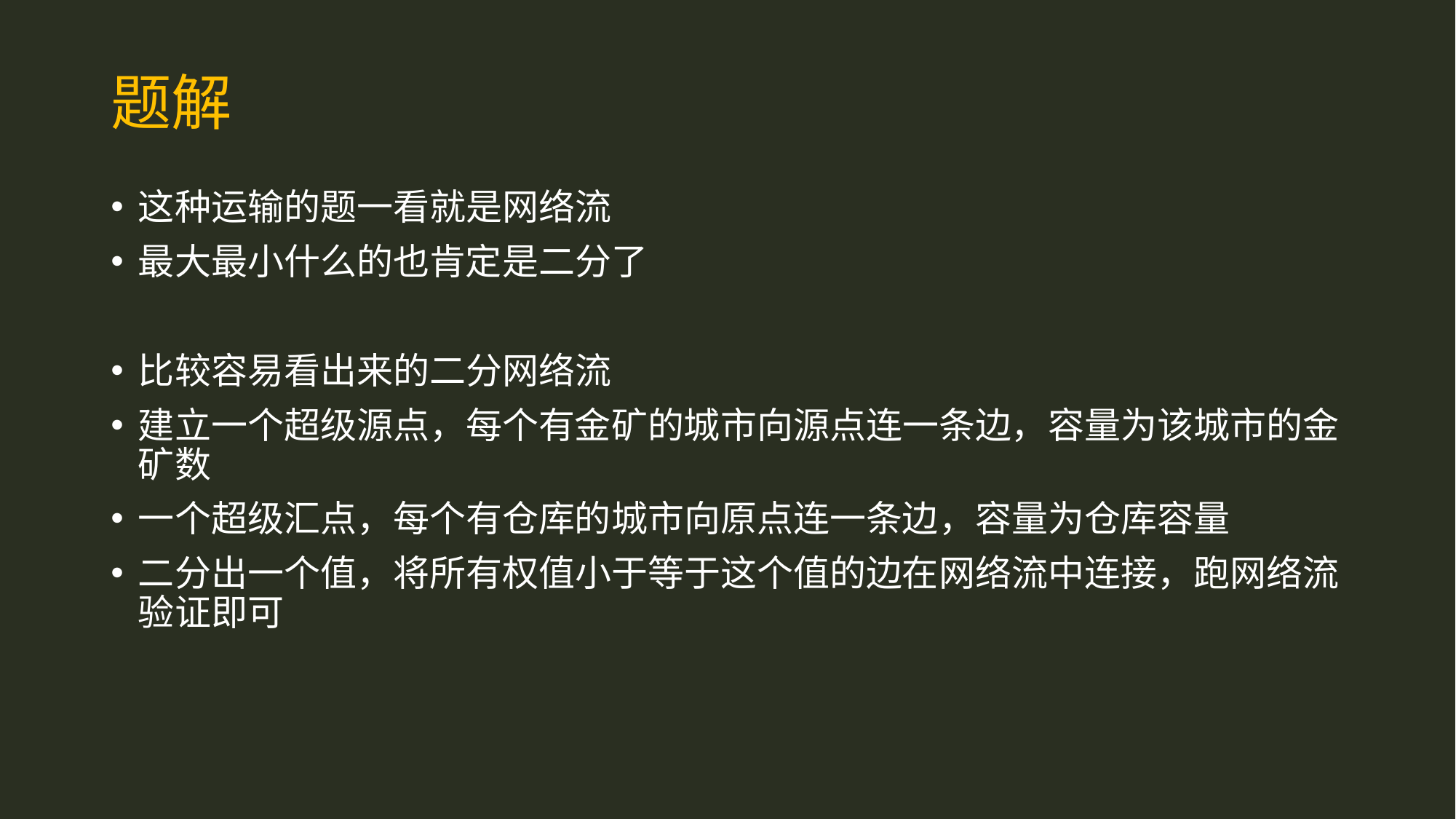

# 题解
这种运输的题一看就是网络流
最大最小什么的也肯定是二分了

比较容易看出来的二分网络流
建立一个超级源点，每个有金矿的城市向源点连一条边，容量为该城市的金矿数
一个超级汇点，每个有仓库的城市向原点连一条边，容量为仓库容量
二分出一个值，将所有权值小于等于这个值的边在网络流中连接，跑网络流验证即可